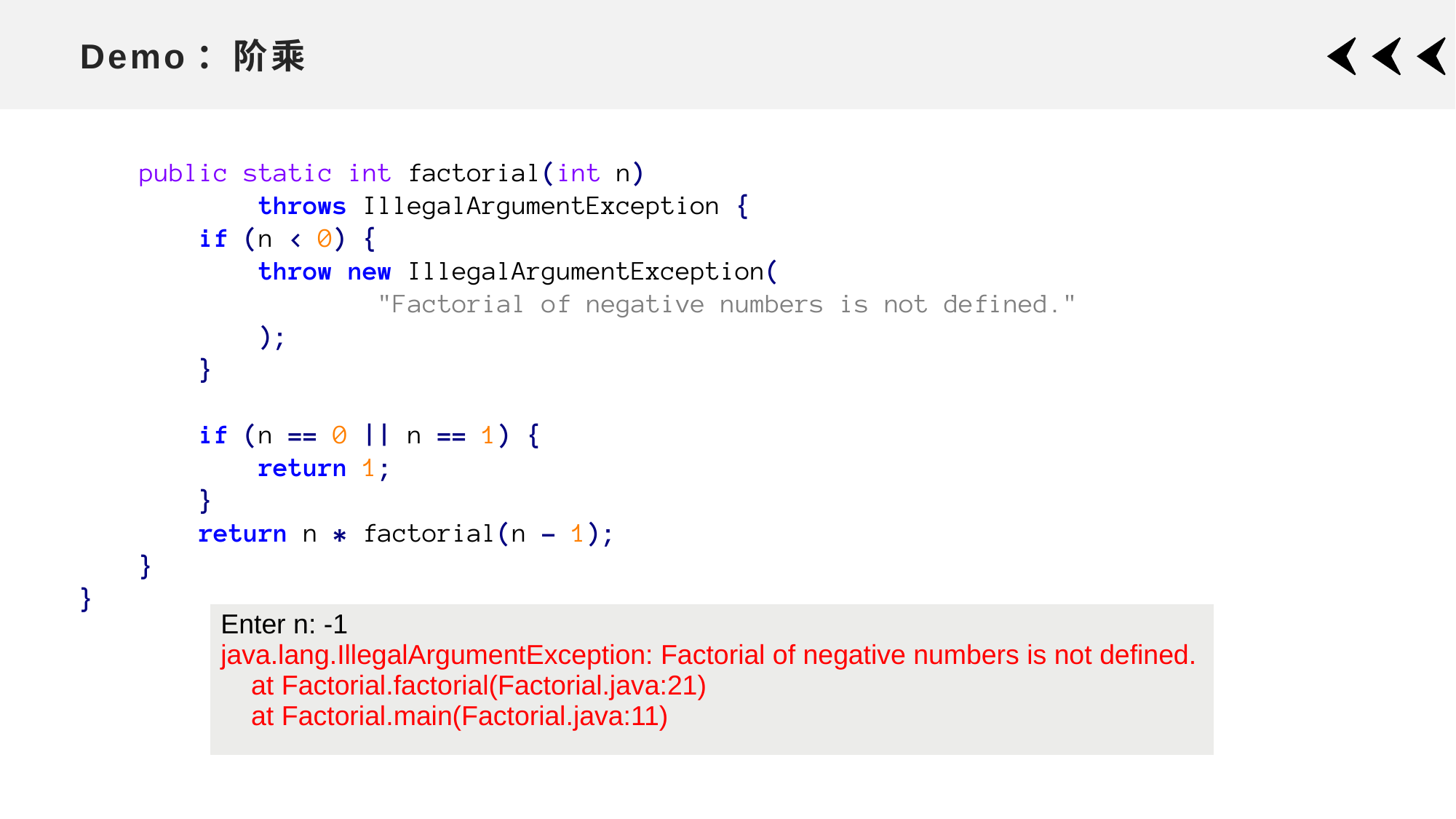

# Demo：阶乘
    public static int factorial(int n)
            throws IllegalArgumentException {
        if (n < 0) {
            throw new IllegalArgumentException(
                    "Factorial of negative numbers is not defined."
            );
        }

        if (n == 0 || n == 1) {
            return 1;
        }
        return n * factorial(n - 1);
    }
}
| Enter n: -1 java.lang.IllegalArgumentException: Factorial of negative numbers is not defined.     at Factorial.factorial(Factorial.java:21)     at Factorial.main(Factorial.java:11) |
| --- |